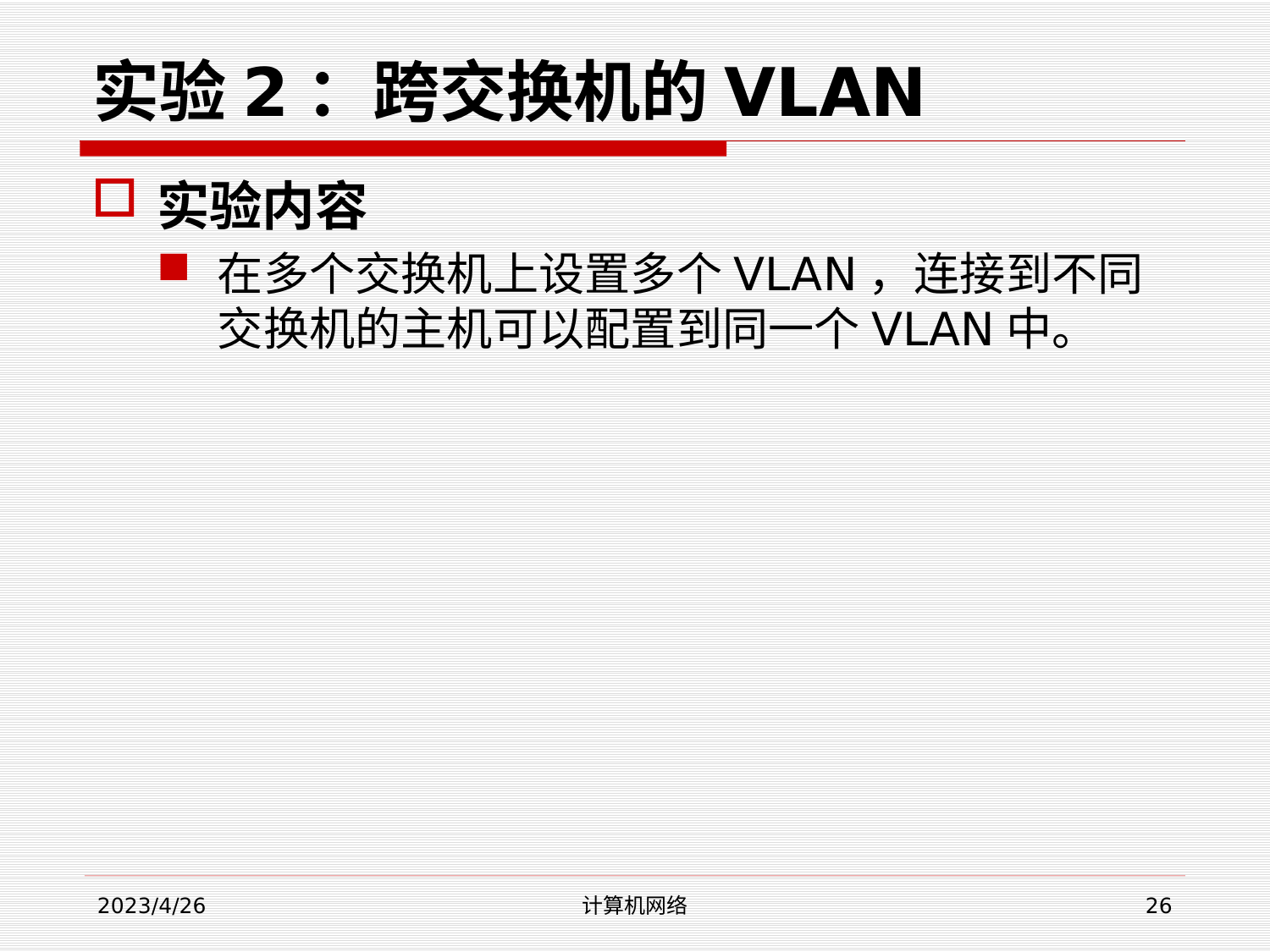

# 实验2：跨交换机的VLAN
实验内容
在多个交换机上设置多个VLAN，连接到不同交换机的主机可以配置到同一个VLAN中。
2023/4/26
计算机网络
26